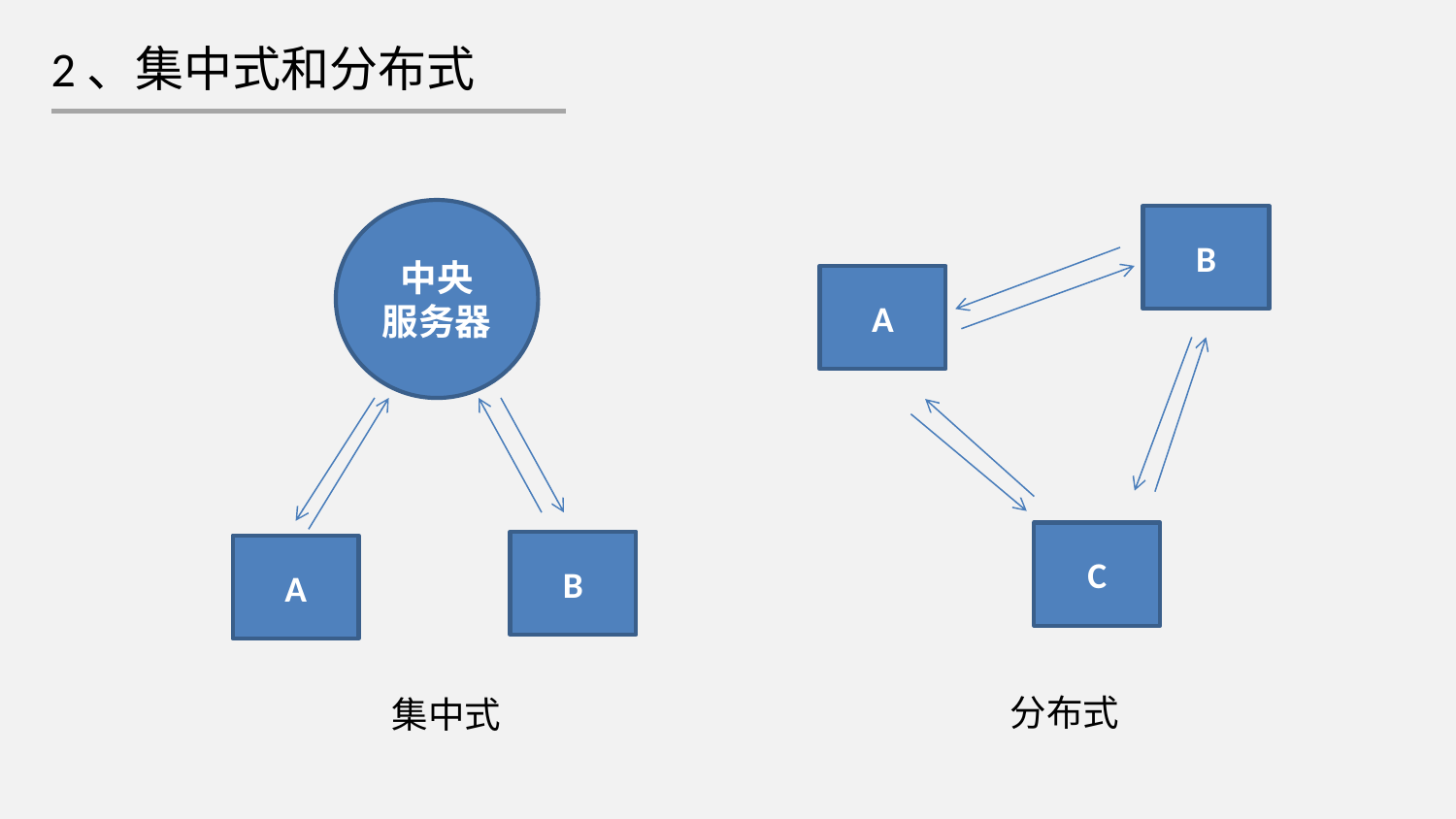

2、集中式和分布式
中央
服务器
B
A
C
B
A
分布式
集中式